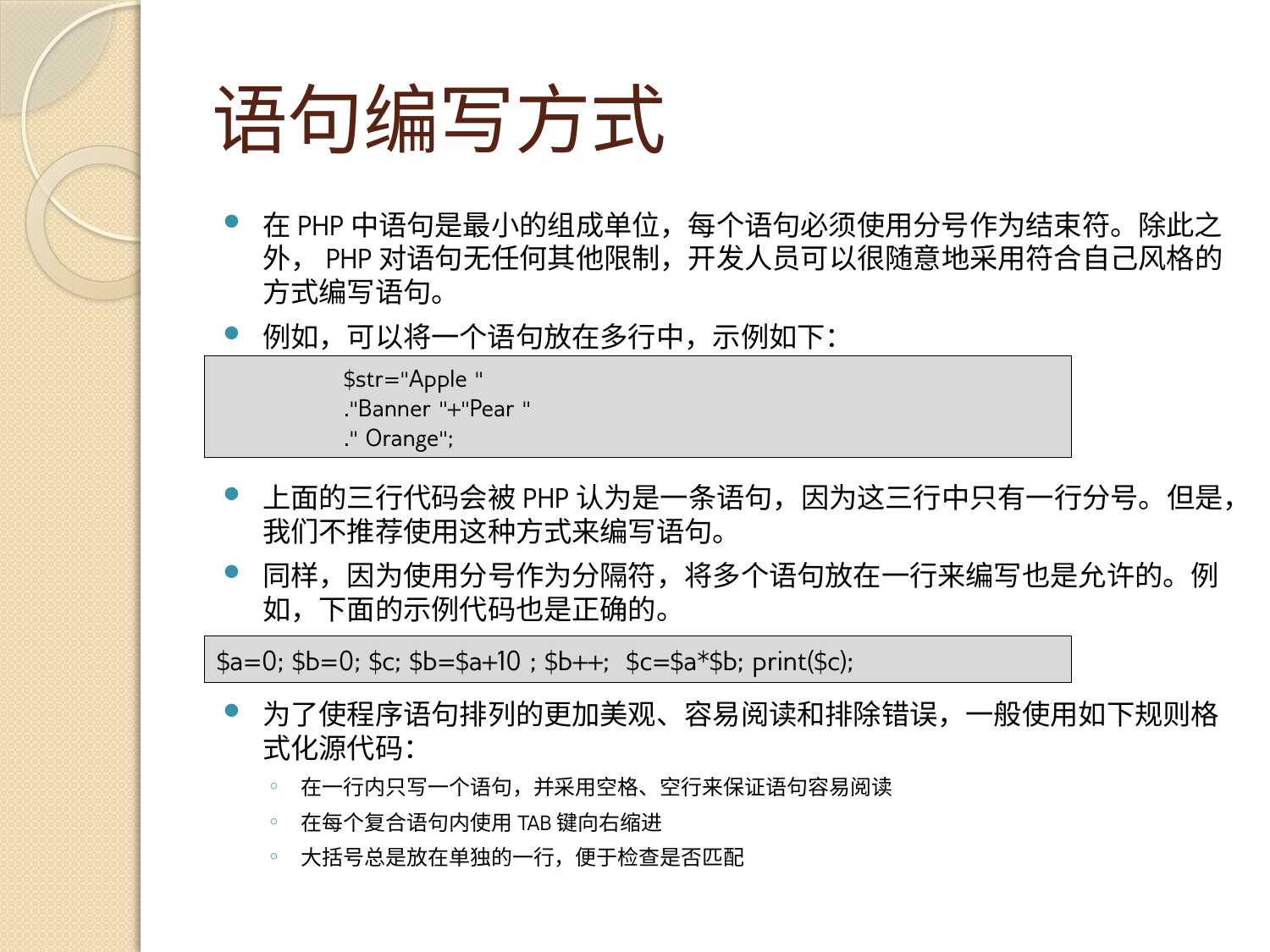

# 语句编写方式
在PHP中语句是最小的组成单位，每个语句必须使用分号作为结束符。除此之外，PHP对语句无任何其他限制，开发人员可以很随意地采用符合自己风格的方式编写语句。
例如，可以将一个语句放在多行中，示例如下：
	$str="Apple "
	."Banner "+"Pear "
	." Orange";
上面的三行代码会被PHP认为是一条语句，因为这三行中只有一行分号。但是，我们不推荐使用这种方式来编写语句。
同样，因为使用分号作为分隔符，将多个语句放在一行来编写也是允许的。例如，下面的示例代码也是正确的。
$a=0; $b=0; $c; $b=$a+10 ; $b++;  $c=$a*$b; print($c);
为了使程序语句排列的更加美观、容易阅读和排除错误，一般使用如下规则格式化源代码：
在一行内只写一个语句，并采用空格、空行来保证语句容易阅读
在每个复合语句内使用TAB键向右缩进
大括号总是放在单独的一行，便于检查是否匹配